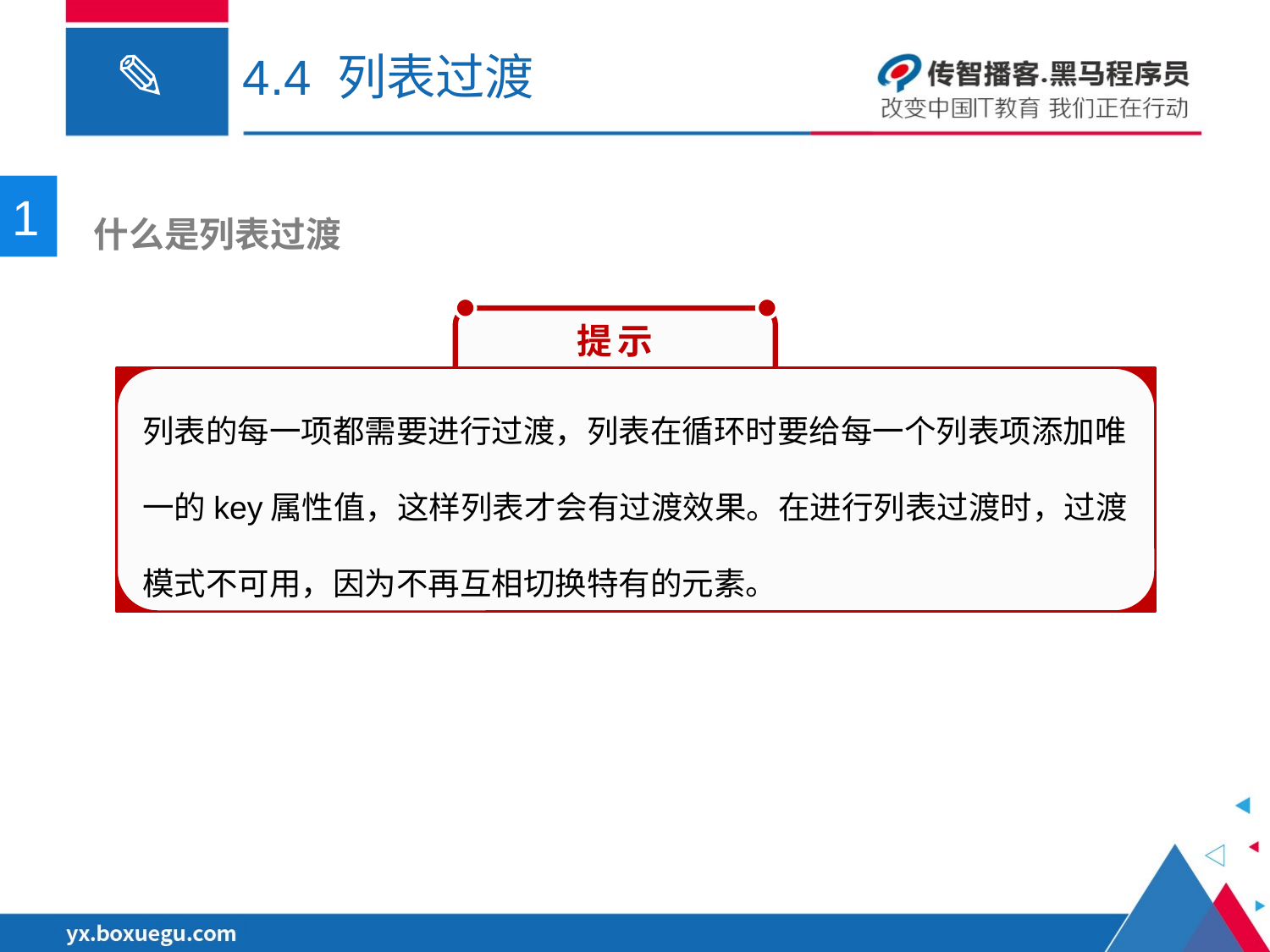

# 4.4 列表过渡

1
  什么是列表过渡

　提示

列表的每一项都需要进行过渡，列表在循环时要给每一个列表项添加唯一的key属性值，这样列表才会有过渡效果。在进行列表过渡时，过渡模式不可用，因为不再互相切换特有的元素。